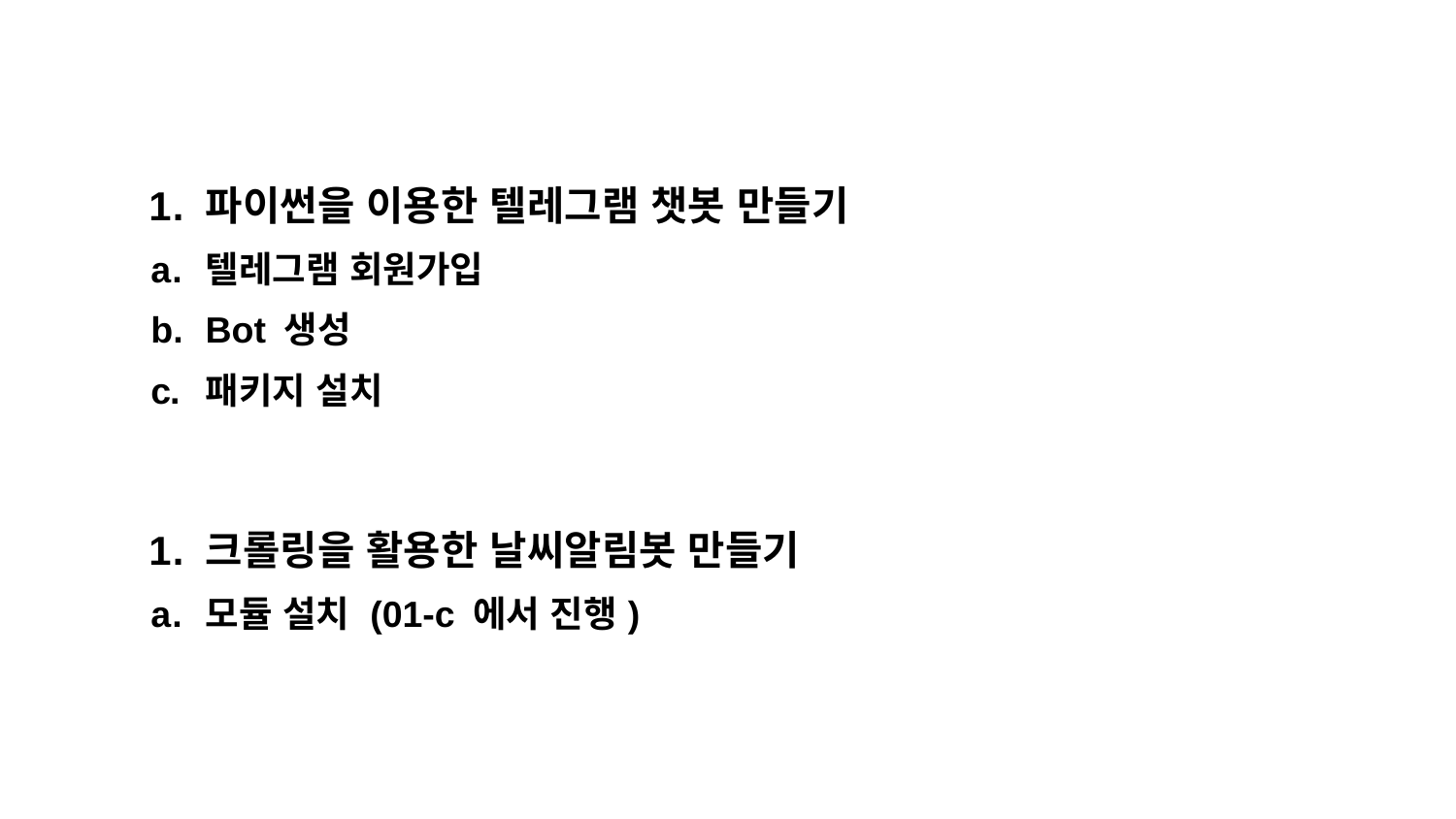

파이썬을 이용한 텔레그램 챗봇 만들기
텔레그램 회원가입
Bot 생성
패키지 설치

크롤링을 활용한 날씨알림봇 만들기
모듈 설치 (01-c 에서 진행)